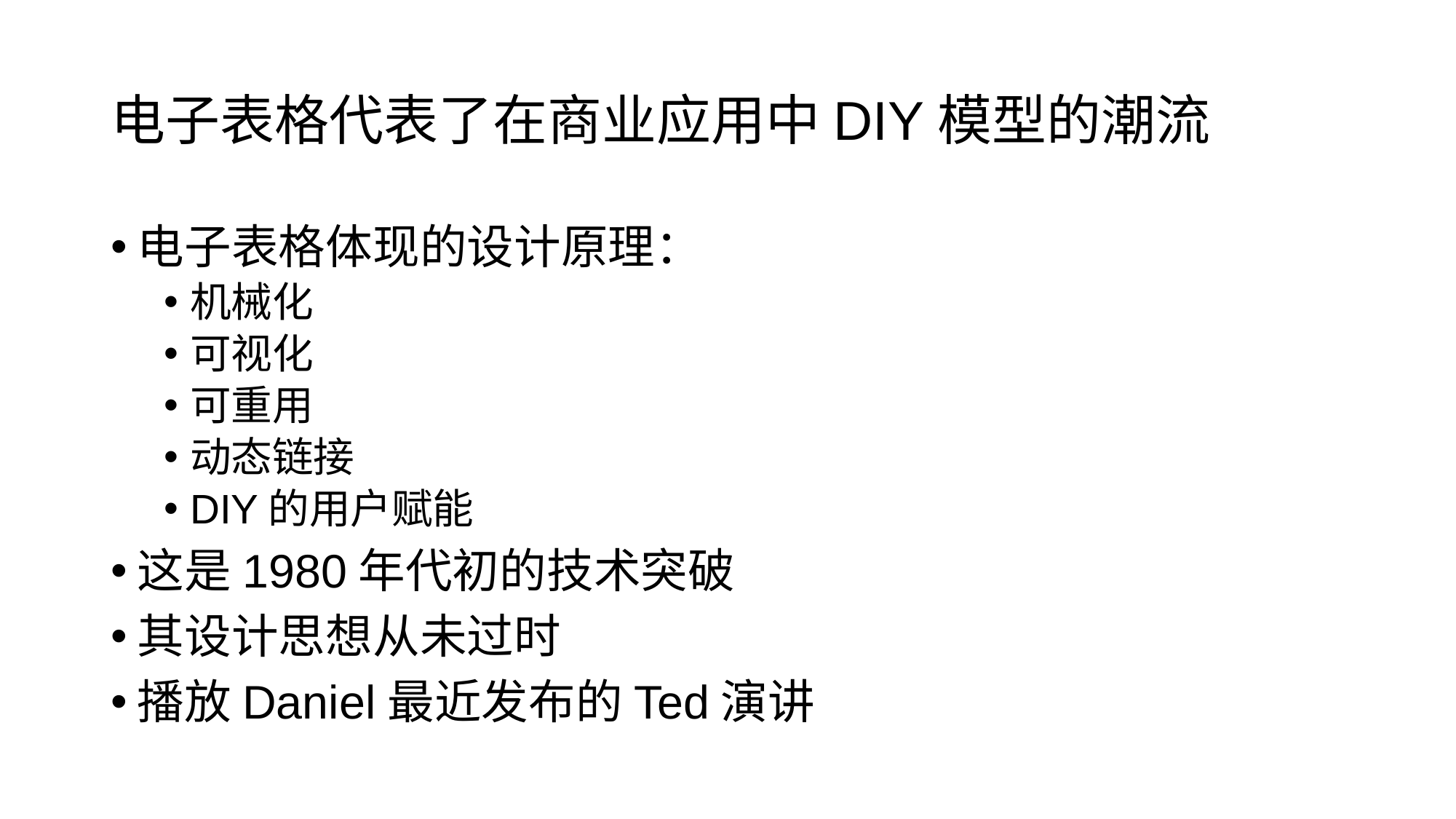

# 电子表格代表了在商业应用中DIY模型的潮流
电子表格体现的设计原理：
机械化
可视化
可重用
动态链接
DIY的用户赋能
这是1980年代初的技术突破
其设计思想从未过时
播放Daniel最近发布的Ted演讲